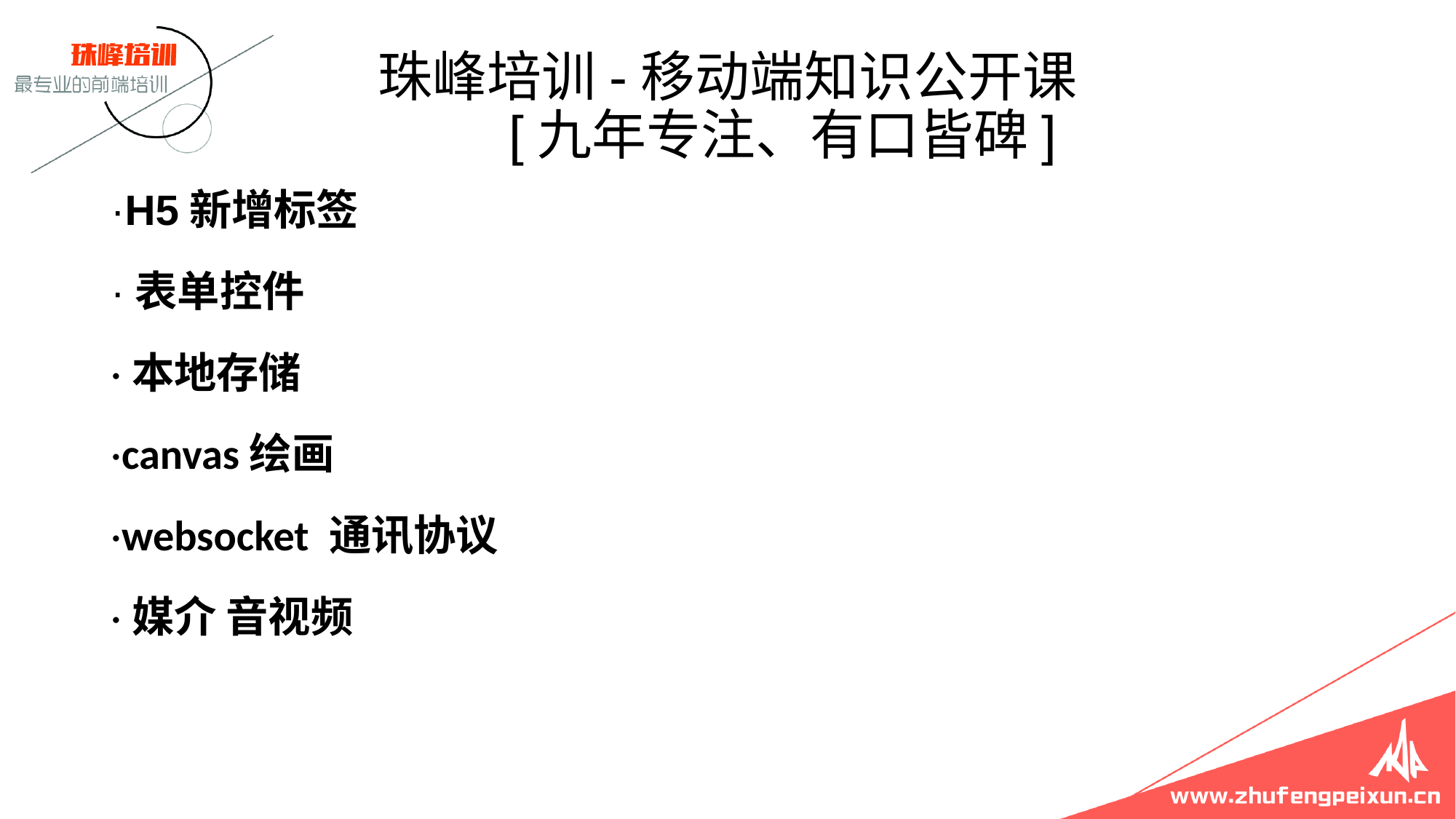

# 珠峰培训-移动端知识公开课 [九年专注、有口皆碑]
·H5新增标签
·表单控件
·本地存储
·canvas绘画
·websocket 通讯协议
·媒介 音视频